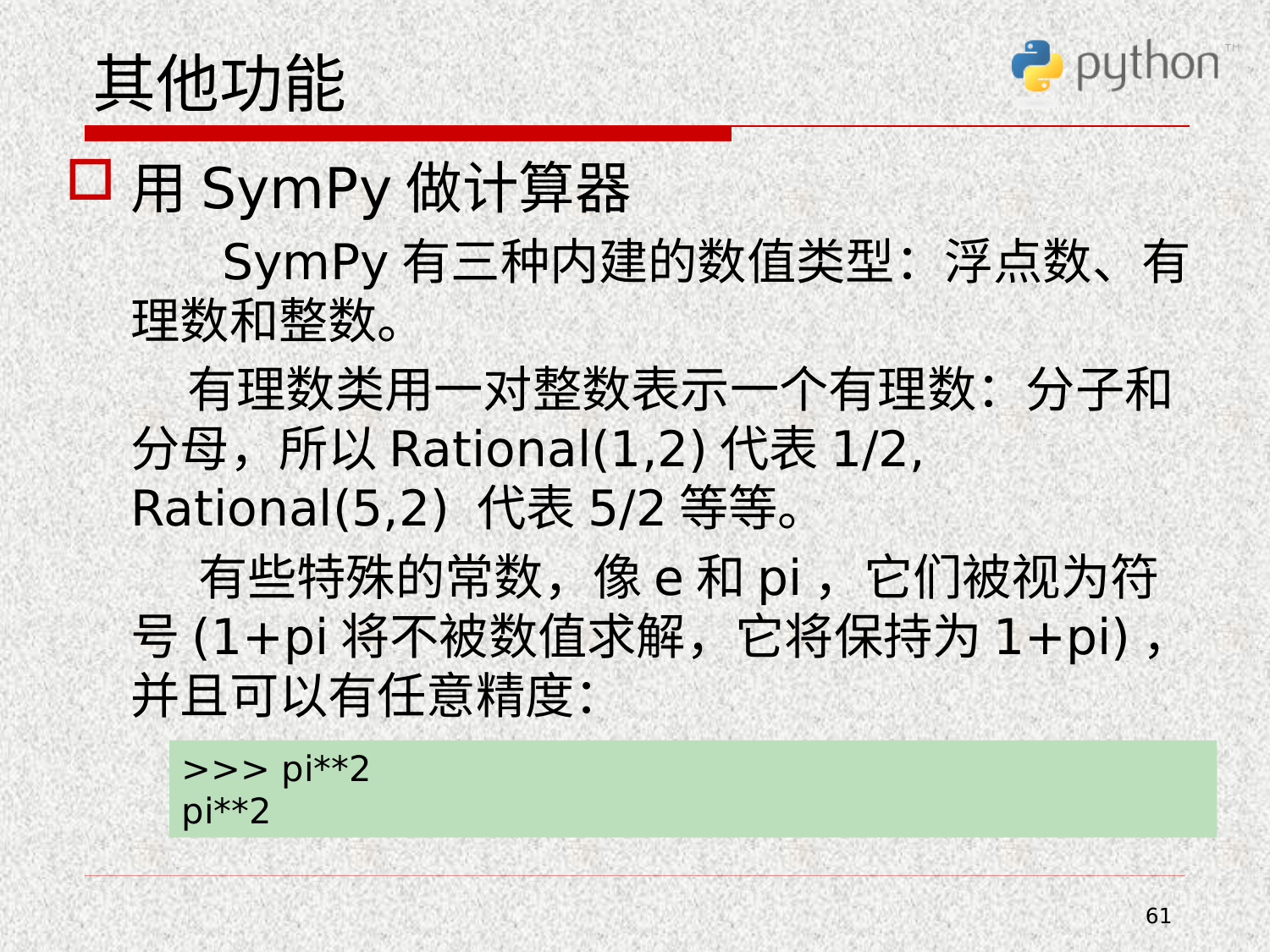

# 其他功能
用SymPy做计算器
          SymPy有三种内建的数值类型：浮点数、有理数和整数。
          有理数类用一对整数表示一个有理数：分子和分母，所以Rational(1,2)代表1/2, Rational(5,2) 代表5/2等等。
           有些特殊的常数，像e和pi，它们被视为符号(1+pi将不被数值求解，它将保持为1+pi)，并且可以有任意精度：
>>> pi**2
pi**2
61